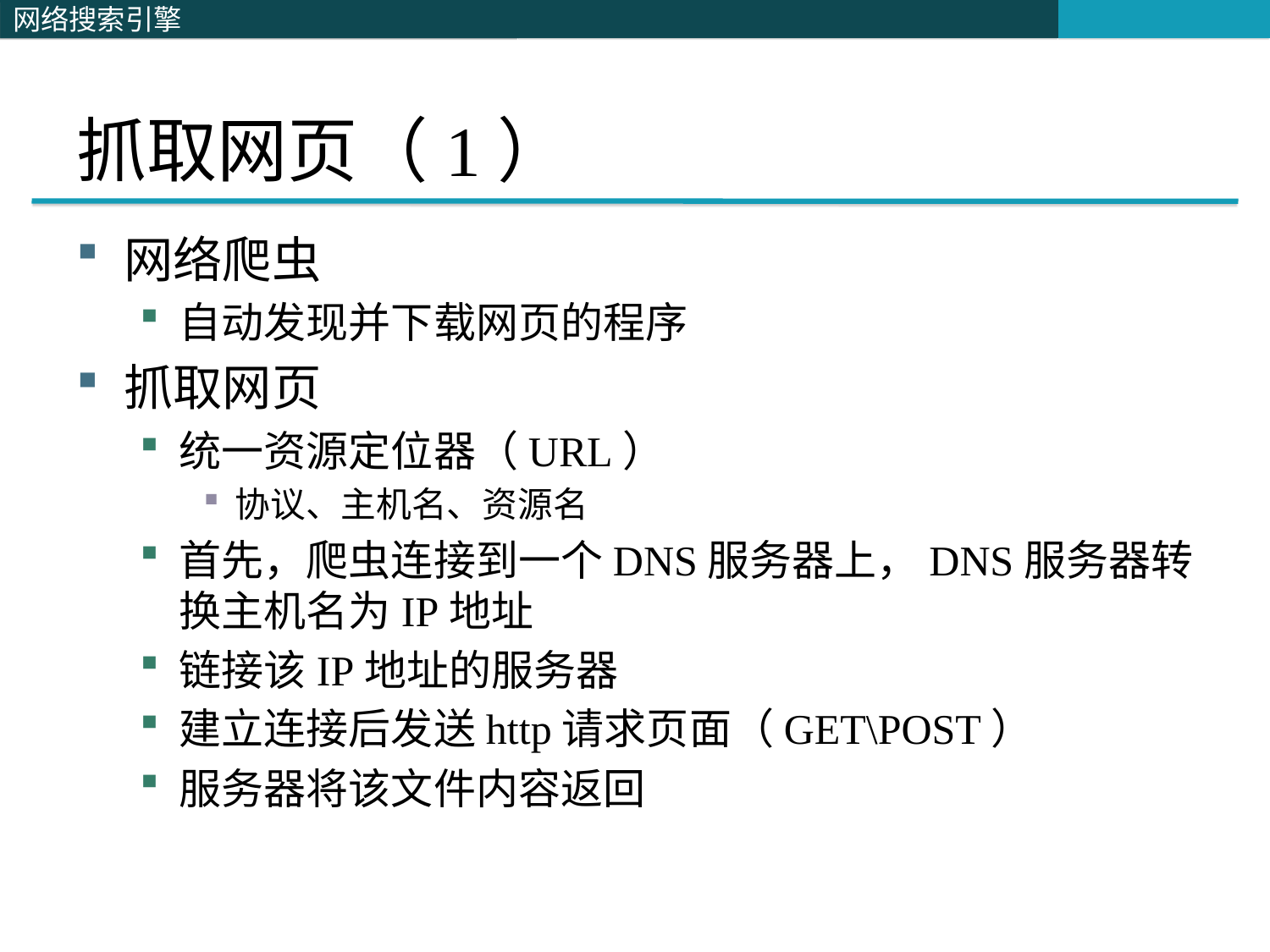

# 抓取网页（1）
网络爬虫
自动发现并下载网页的程序
抓取网页
统一资源定位器（URL）
协议、主机名、资源名
首先，爬虫连接到一个DNS服务器上，DNS服务器转换主机名为IP地址
链接该IP地址的服务器
建立连接后发送http请求页面（GET\POST）
服务器将该文件内容返回
8